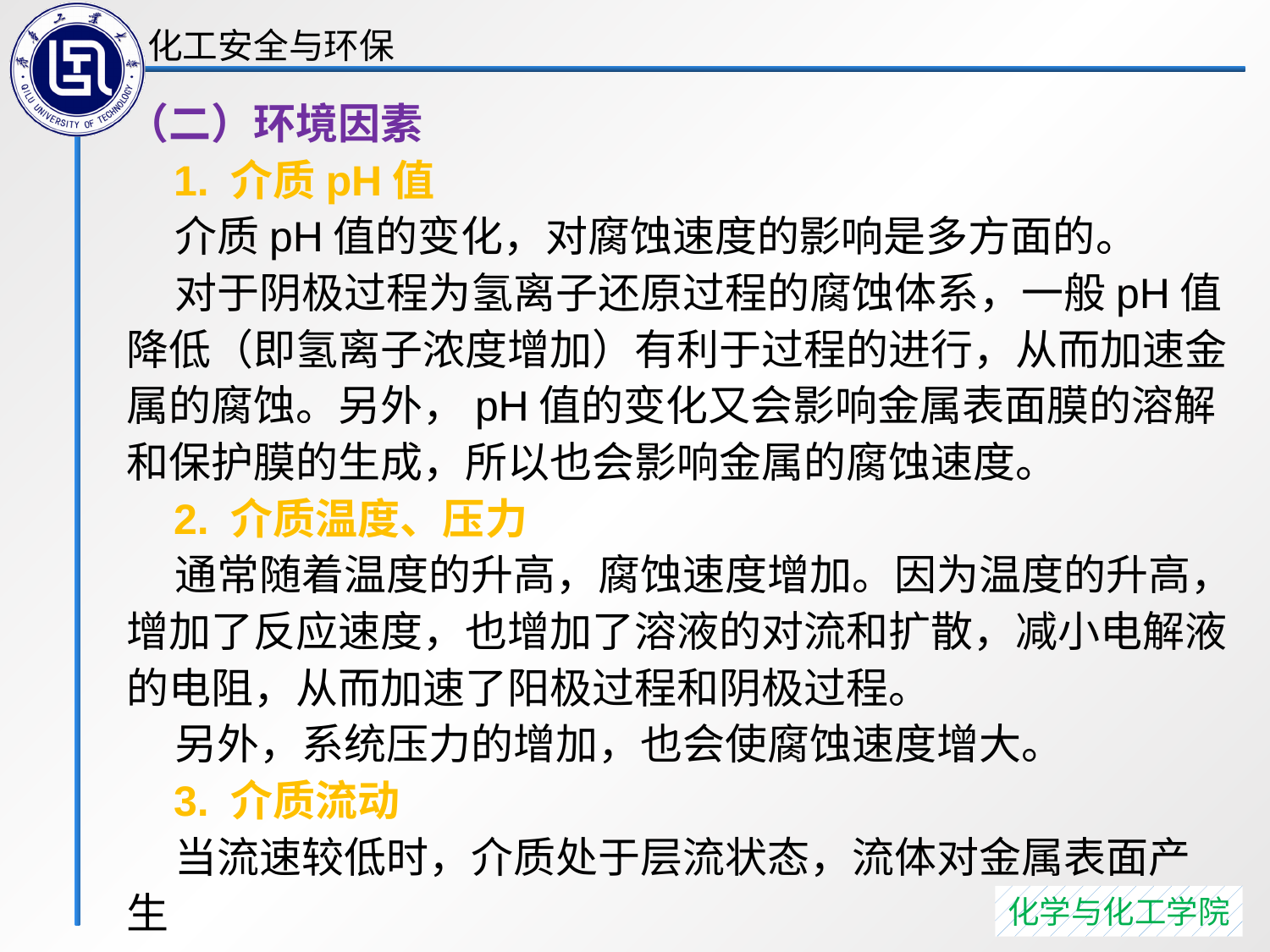

（二）环境因素
    1. 介质pH值
    介质pH值的变化，对腐蚀速度的影响是多方面的。
    对于阴极过程为氢离子还原过程的腐蚀体系，一般pH值降低（即氢离子浓度增加）有利于过程的进行，从而加速金属的腐蚀。另外，pH值的变化又会影响金属表面膜的溶解和保护膜的生成，所以也会影响金属的腐蚀速度。
    2. 介质温度、压力
    通常随着温度的升高，腐蚀速度增加。因为温度的升高，增加了反应速度，也增加了溶液的对流和扩散，减小电解液的电阻，从而加速了阳极过程和阴极过程。
    另外，系统压力的增加，也会使腐蚀速度增大。
    3. 介质流动
    当流速较低时，介质处于层流状态，流体对金属表面产生